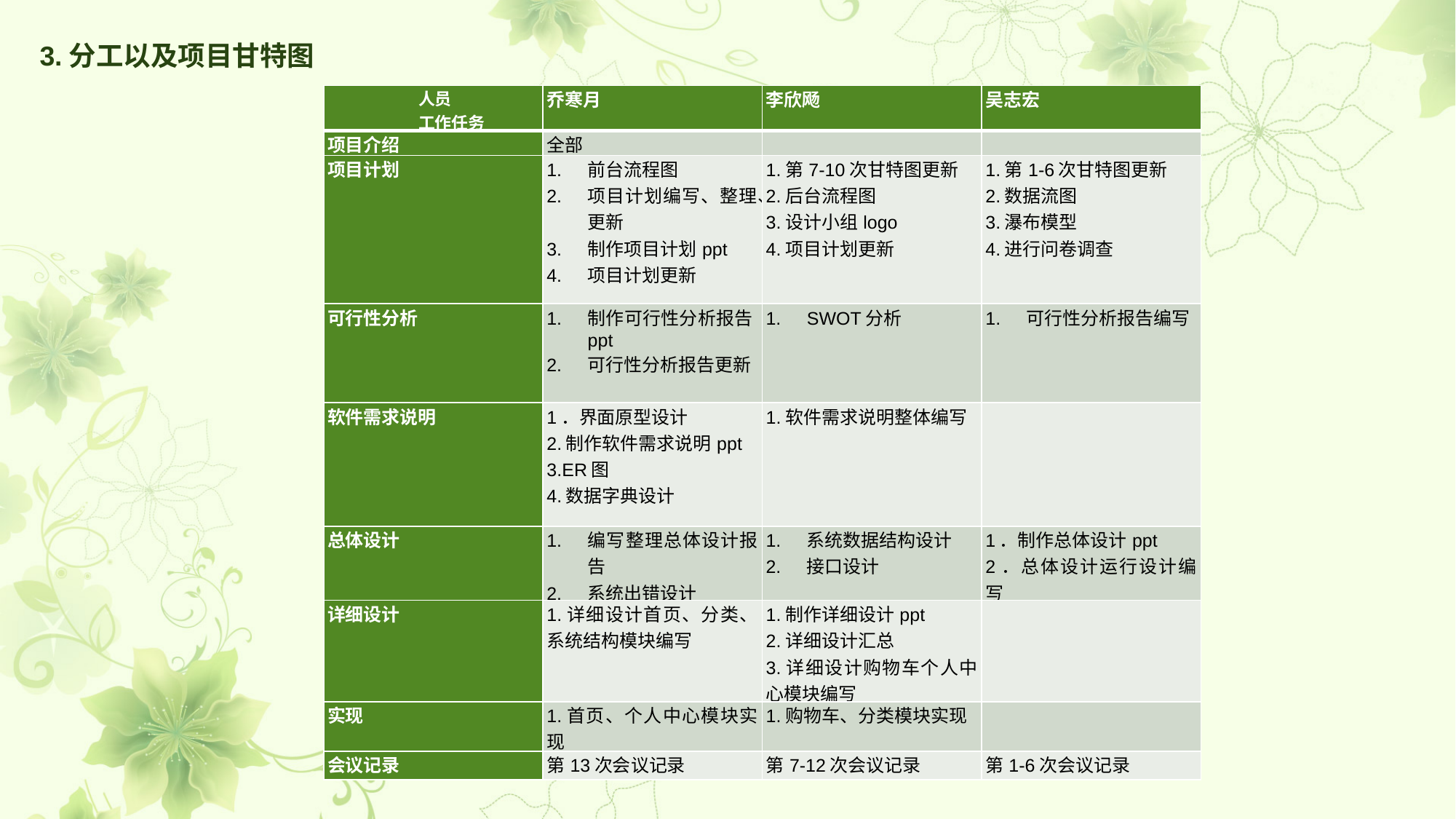

3.分工以及项目甘特图
| 人员 工作任务 | 乔寒月 | 李欣飏 | 吴志宏 |
| --- | --- | --- | --- |
| 项目介绍 | 全部 |  |  |
| 项目计划 | 前台流程图 项目计划编写、整理、更新 制作项目计划ppt 项目计划更新 | 1.第7-10次甘特图更新 2.后台流程图 3.设计小组logo 4.项目计划更新 | 1.第1-6次甘特图更新 2.数据流图 3.瀑布模型 4.进行问卷调查 |
| 可行性分析 | 制作可行性分析报告ppt 可行性分析报告更新 | SWOT分析 | 可行性分析报告编写 |
| 软件需求说明 | 1．界面原型设计 2.制作软件需求说明ppt 3.ER图 4.数据字典设计 | 1.软件需求说明整体编写 |  |
| 总体设计 | 编写整理总体设计报告 系统出错设计 | 系统数据结构设计 接口设计 | 1．制作总体设计ppt 2．总体设计运行设计编写 |
| 详细设计 | 1.详细设计首页、分类、系统结构模块编写 | 1.制作详细设计ppt 2.详细设计汇总 3.详细设计购物车个人中心模块编写 |  |
| 实现 | 1.首页、个人中心模块实现 | 1.购物车、分类模块实现 |  |
| 会议记录 | 第13次会议记录 | 第7-12次会议记录 | 第1-6次会议记录 |